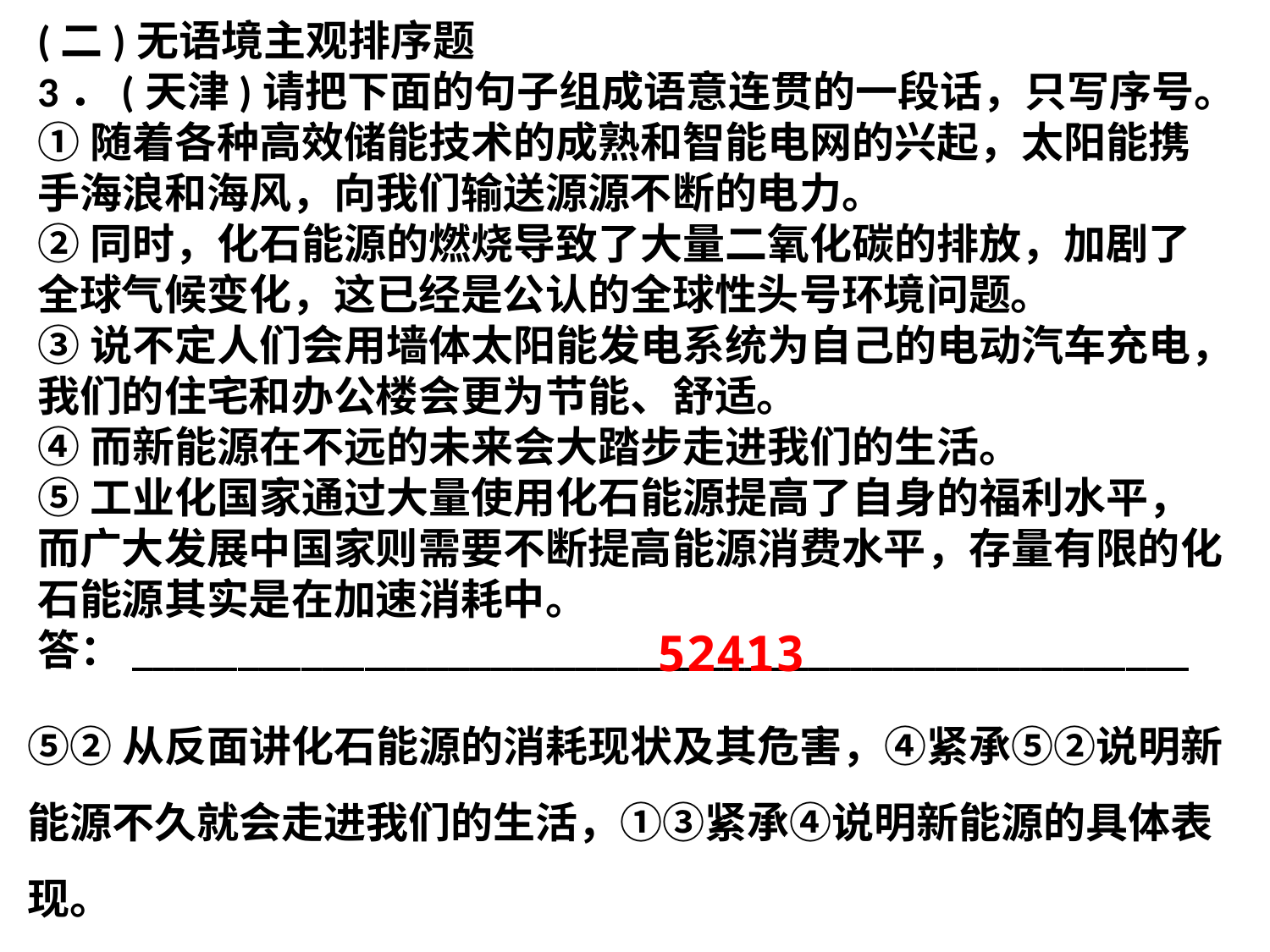

(二)无语境主观排序题
3．(天津)请把下面的句子组成语意连贯的一段话，只写序号。
①随着各种高效储能技术的成熟和智能电网的兴起，太阳能携手海浪和海风，向我们输送源源不断的电力。
②同时，化石能源的燃烧导致了大量二氧化碳的排放，加剧了全球气候变化，这已经是公认的全球性头号环境问题。
③说不定人们会用墙体太阳能发电系统为自己的电动汽车充电，我们的住宅和办公楼会更为节能、舒适。
④而新能源在不远的未来会大踏步走进我们的生活。
⑤工业化国家通过大量使用化石能源提高了自身的福利水平，而广大发展中国家则需要不断提高能源消费水平，存量有限的化石能源其实是在加速消耗中。
答：__________________________________________________
52413
⑤②从反面讲化石能源的消耗现状及其危害，④紧承⑤②说明新能源不久就会走进我们的生活，①③紧承④说明新能源的具体表现。